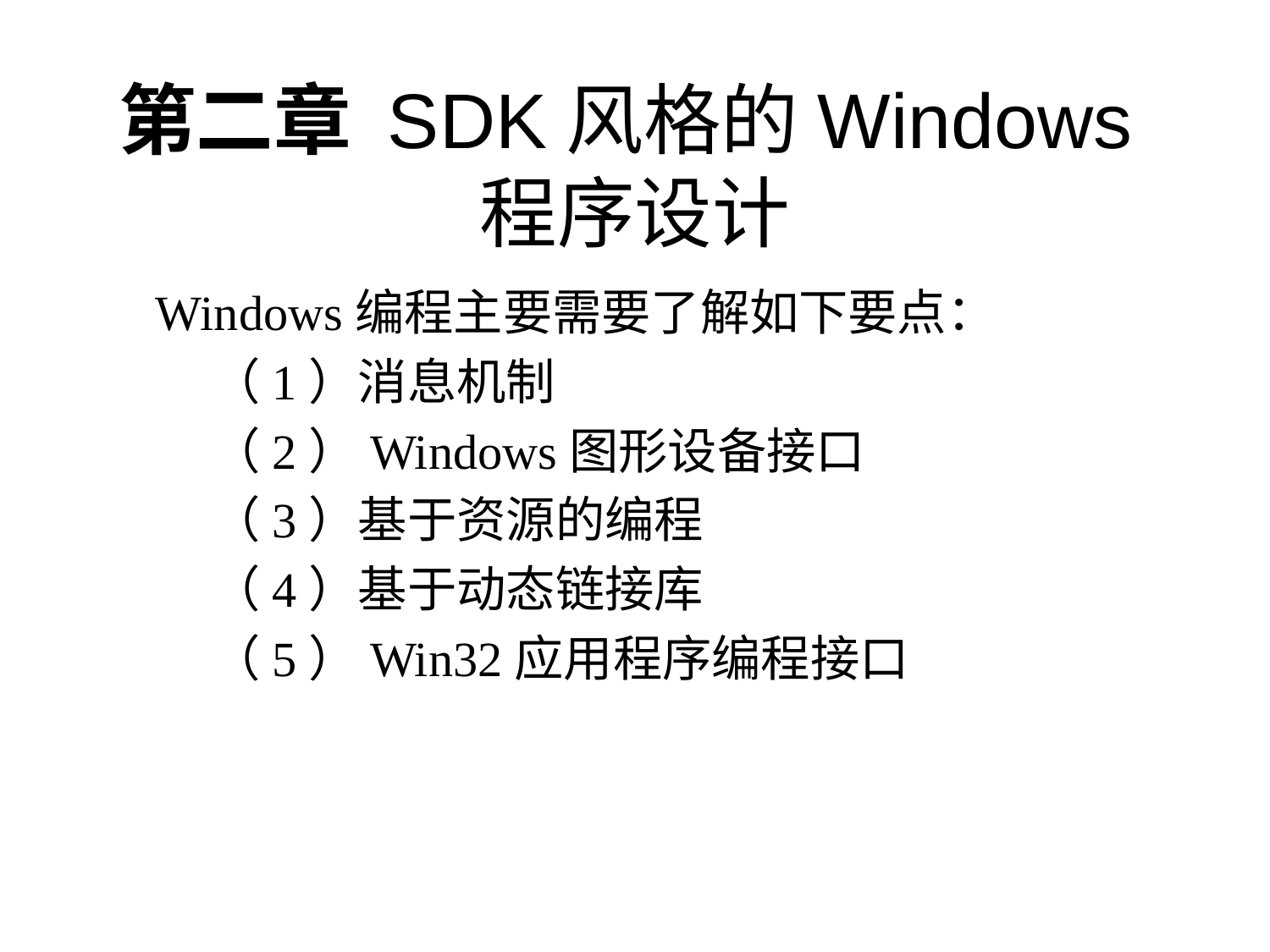

# 第二章 SDK风格的Windows程序设计
Windows编程主要需要了解如下要点：
（1）消息机制
（2）Windows图形设备接口
（3）基于资源的编程
（4）基于动态链接库
（5）Win32应用程序编程接口

8